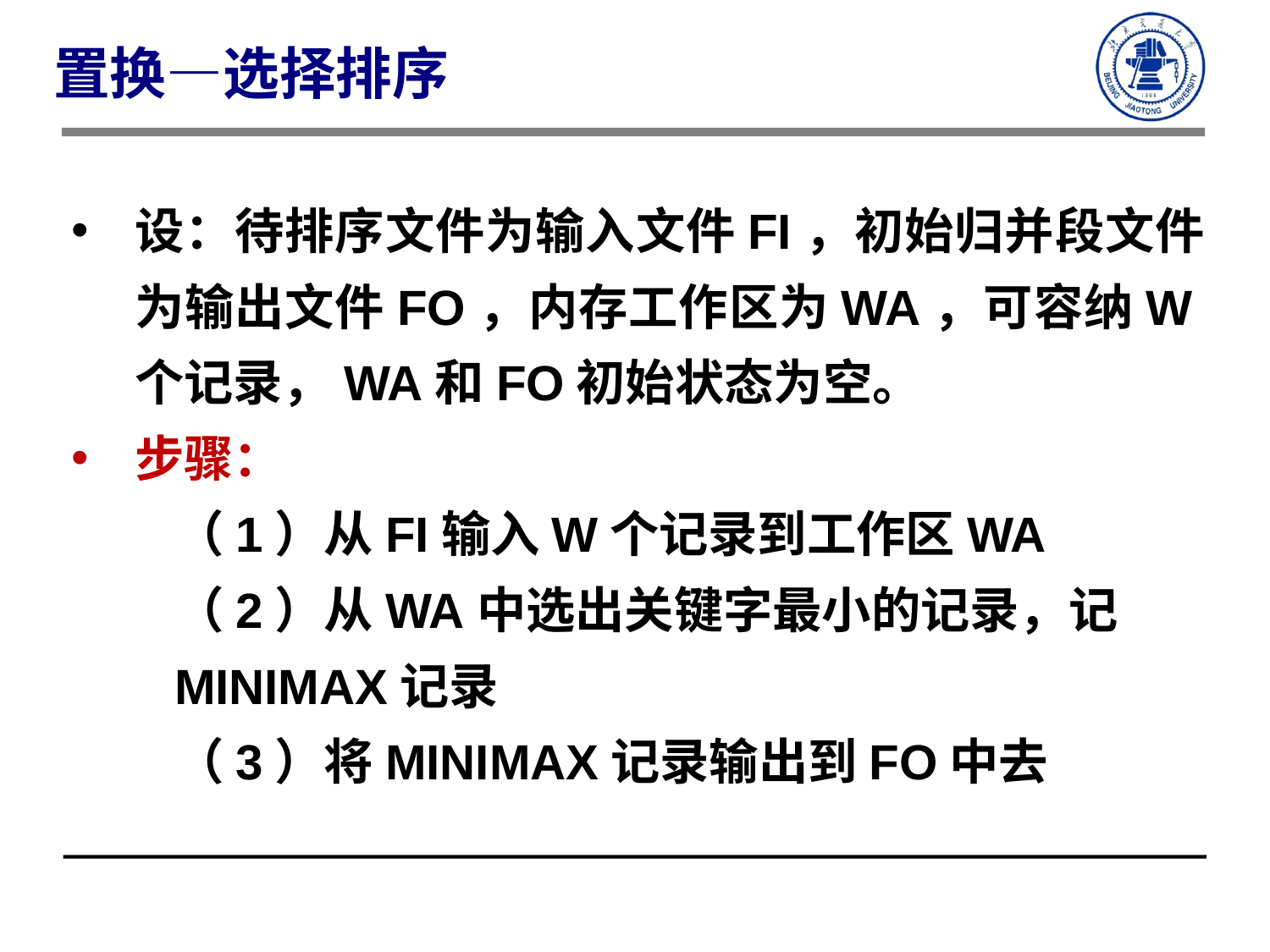

置换—选择排序
设：待排序文件为输入文件FI，初始归并段文件为输出文件FO，内存工作区为WA，可容纳W个记录，WA和FO初始状态为空。
步骤：
（1）从FI输入W个记录到工作区WA
（2）从WA中选出关键字最小的记录，记MINIMAX记录
（3）将MINIMAX记录输出到FO中去